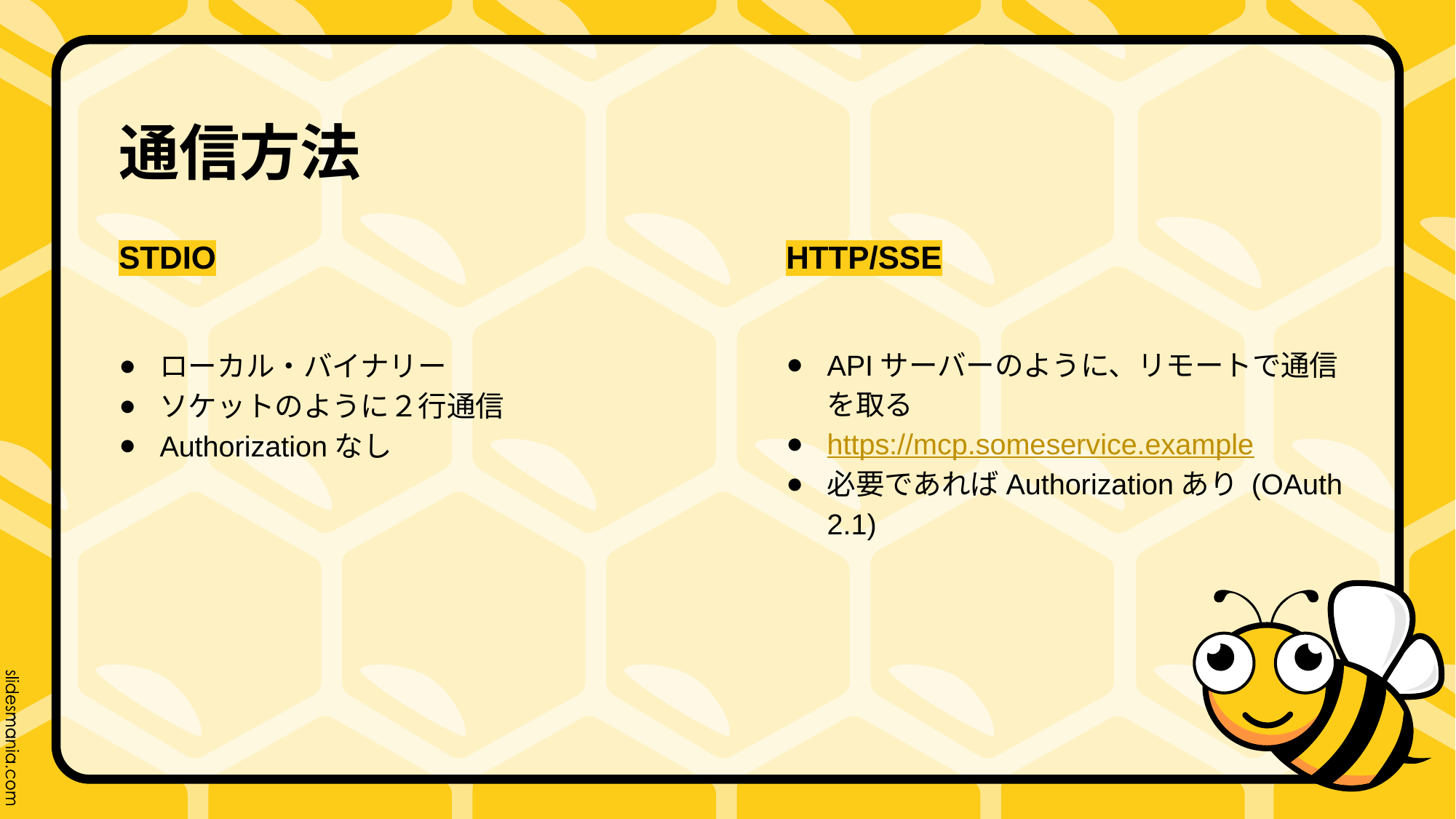

# 通信方法
STDIO
HTTP/SSE
APIサーバーのように、リモートで通信を取る
https://mcp.someservice.example
必要であればAuthorizationあり (OAuth 2.1)

ローカル・バイナリー
ソケットのように２行通信
Authorizationなし